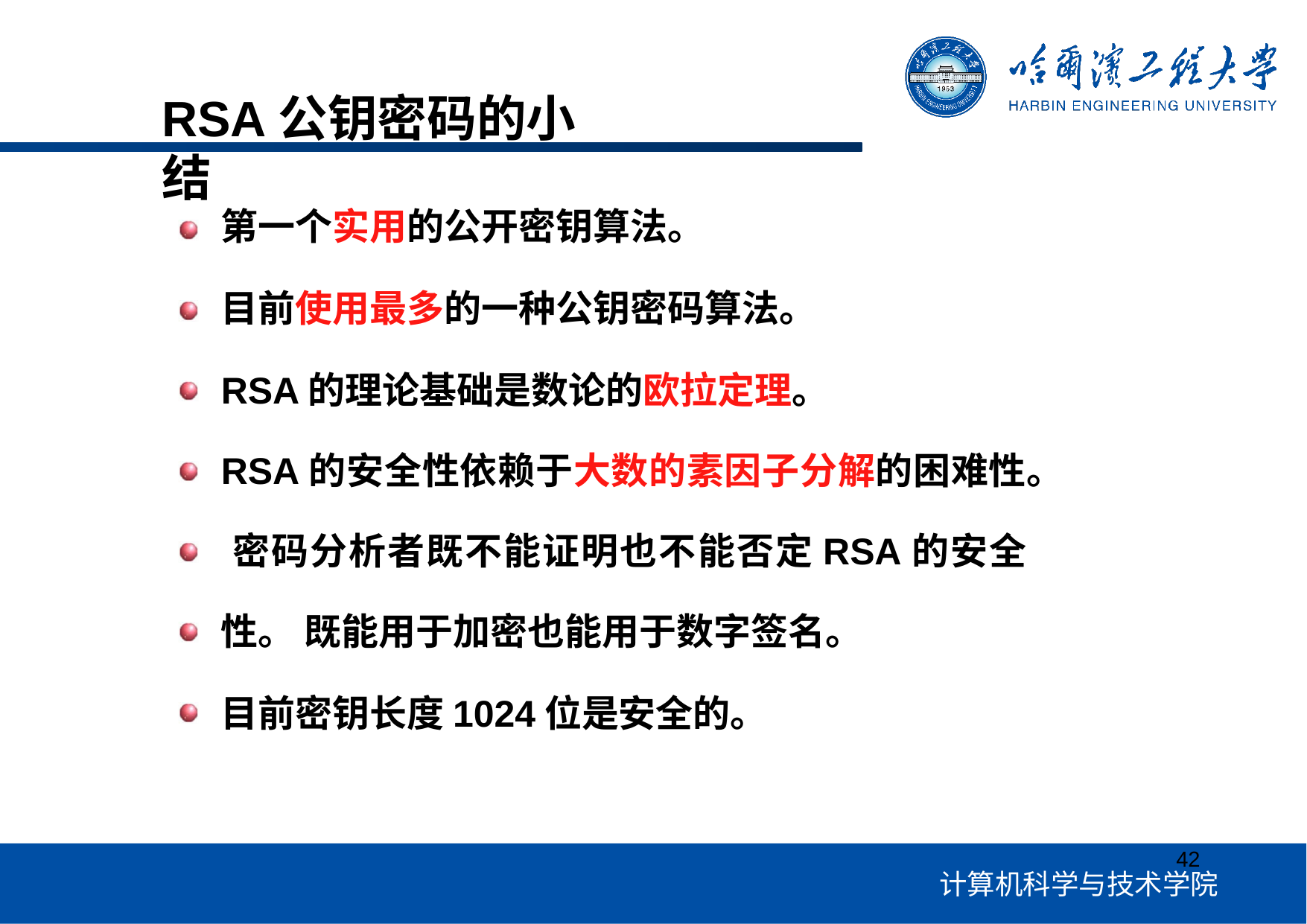

# RSA公钥密码的小结
第一个实用的公开密钥算法。

目前使用最多的一种公钥密码算法。

RSA的理论基础是数论的欧拉定理。
RSA的安全性依赖于大数的素因子分解的困难性。 密码分析者既不能证明也不能否定RSA的安全性。 既能用于加密也能用于数字签名。

目前密钥长度1024位是安全的。

42